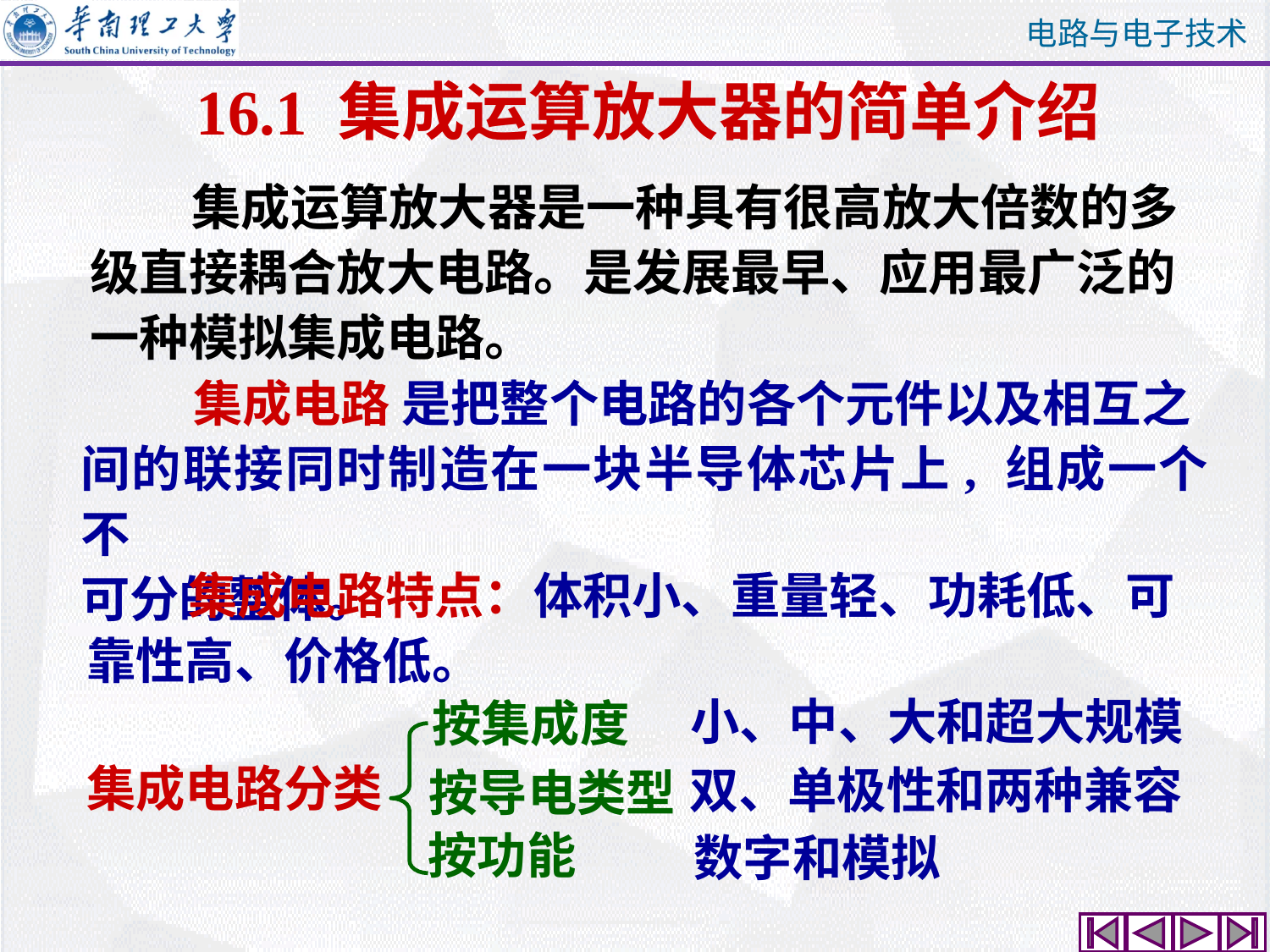

# 16.1 集成运算放大器的简单介绍
        集成运算放大器是一种具有很高放大倍数的多级直接耦合放大电路。是发展最早、应用最广泛的一种模拟集成电路。
         集成电路 是把整个电路的各个元件以及相互之
间的联接同时制造在一块半导体芯片上, 组成一个不
可分的整体。
        集成电路特点：体积小、重量轻、功耗低、可
靠性高、价格低。
小、中、大和超大规模
按集成度

集成电路分类
双、单极性和两种兼容
按导电类型
按功能
数字和模拟